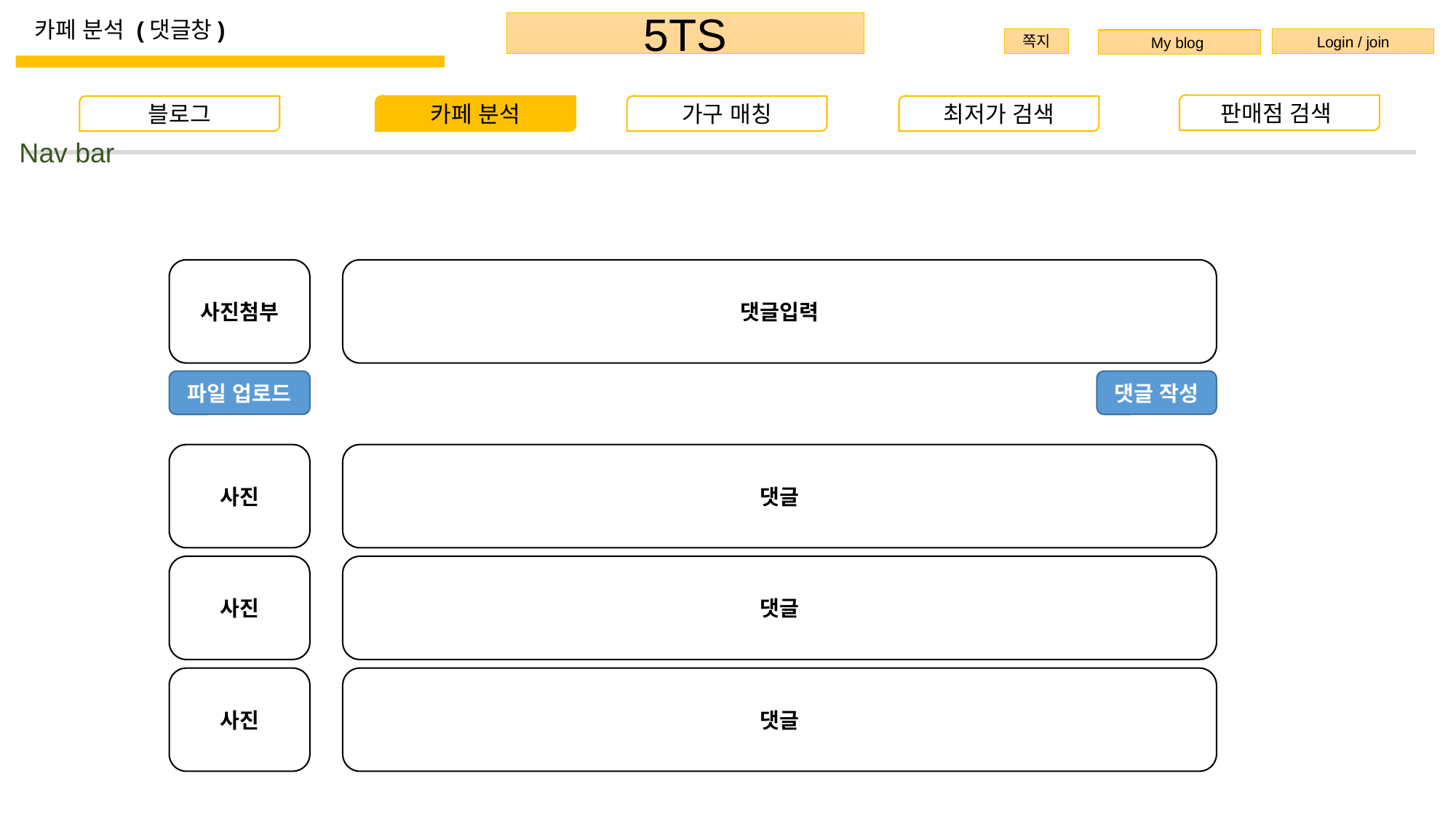

카페 분석 (댓글창)
5TS
쪽지
Login / join
Login / join
My blog

판매점 검색
블로그
카페 분석
가구 매칭
최저가 검색
Nav bar

댓글입력
사진첨부
파일 업로드
댓글 작성
사진
댓글
댓글
사진
댓글
사진